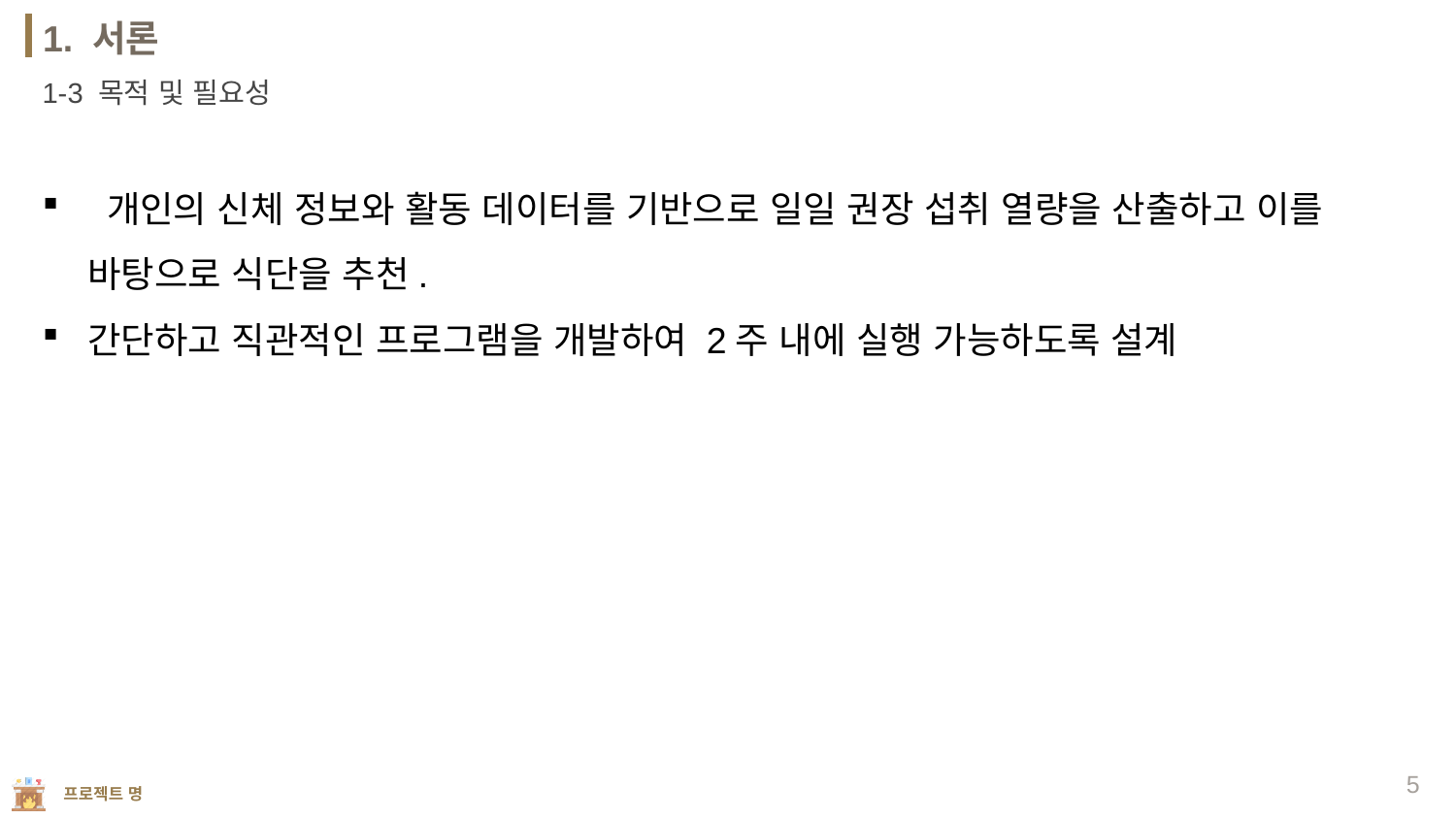

1. 서론
1-3 목적 및 필요성
 개인의 신체 정보와 활동 데이터를 기반으로 일일 권장 섭취 열량을 산출하고 이를 바탕으로 식단을 추천.
간단하고 직관적인 프로그램을 개발하여 2주 내에 실행 가능하도록 설계
5